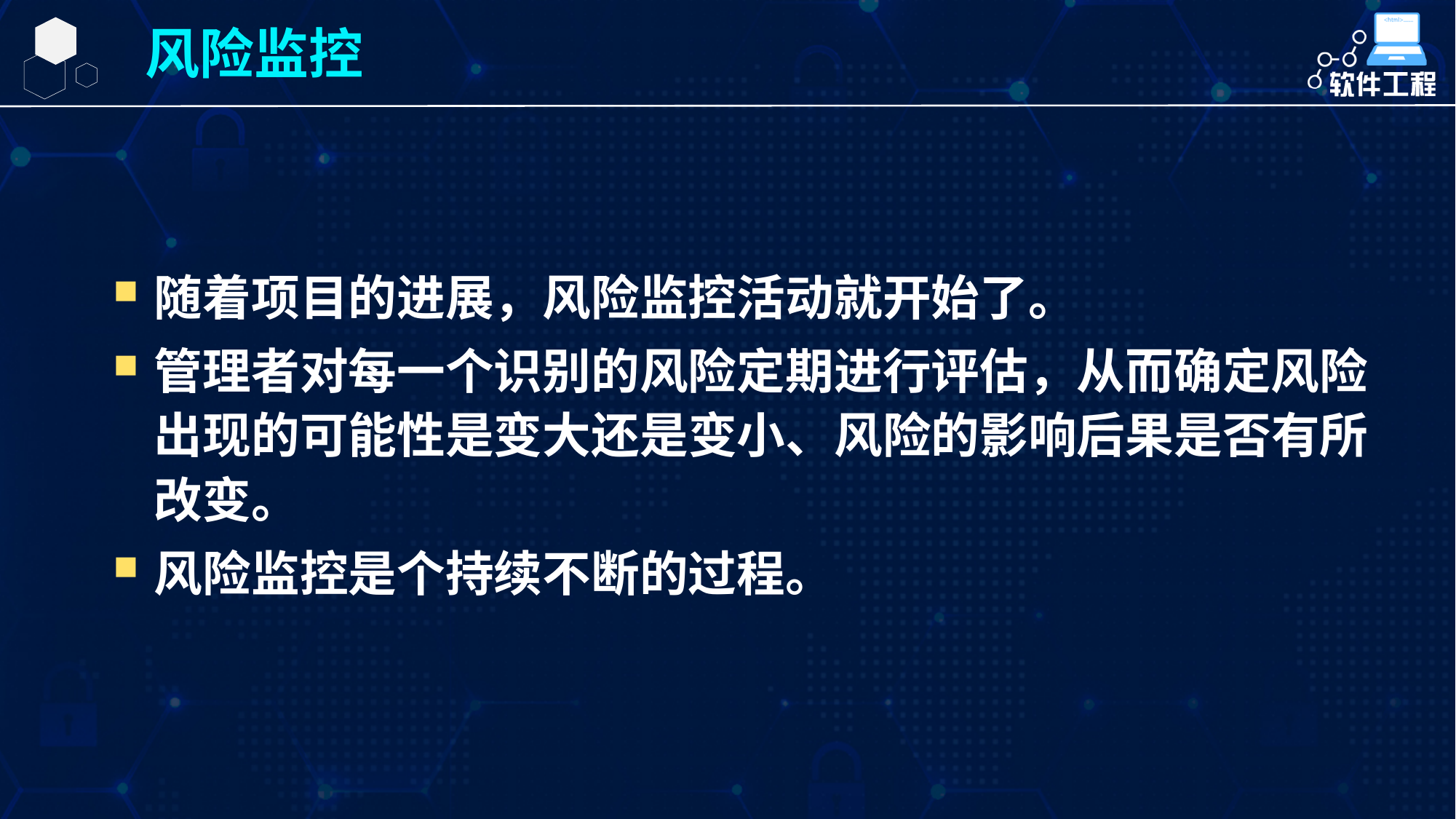

风险监控
随着项目的进展，风险监控活动就开始了。
管理者对每一个识别的风险定期进行评估，从而确定风险出现的可能性是变大还是变小、风险的影响后果是否有所改变。
风险监控是个持续不断的过程。